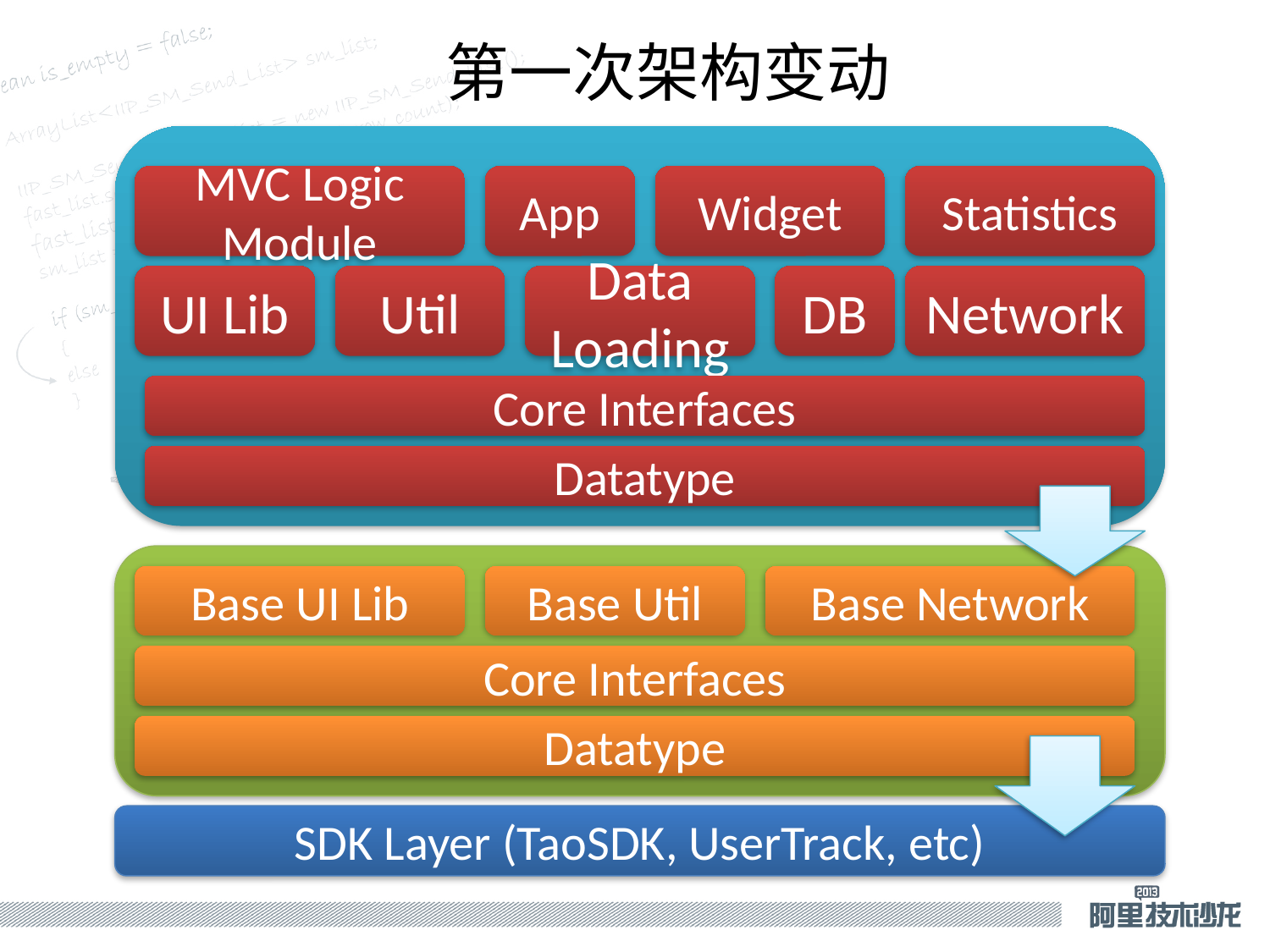

第一次架构变动

MVC Logic Module

App
Widget
Statistics
UI Lib
Util
Data Loading
DB
Network
Core Interfaces
Datatype

Base UI Lib
Base Util
Base Network
Core Interfaces
Datatype

SDK Layer (TaoSDK, UserTrack, etc)